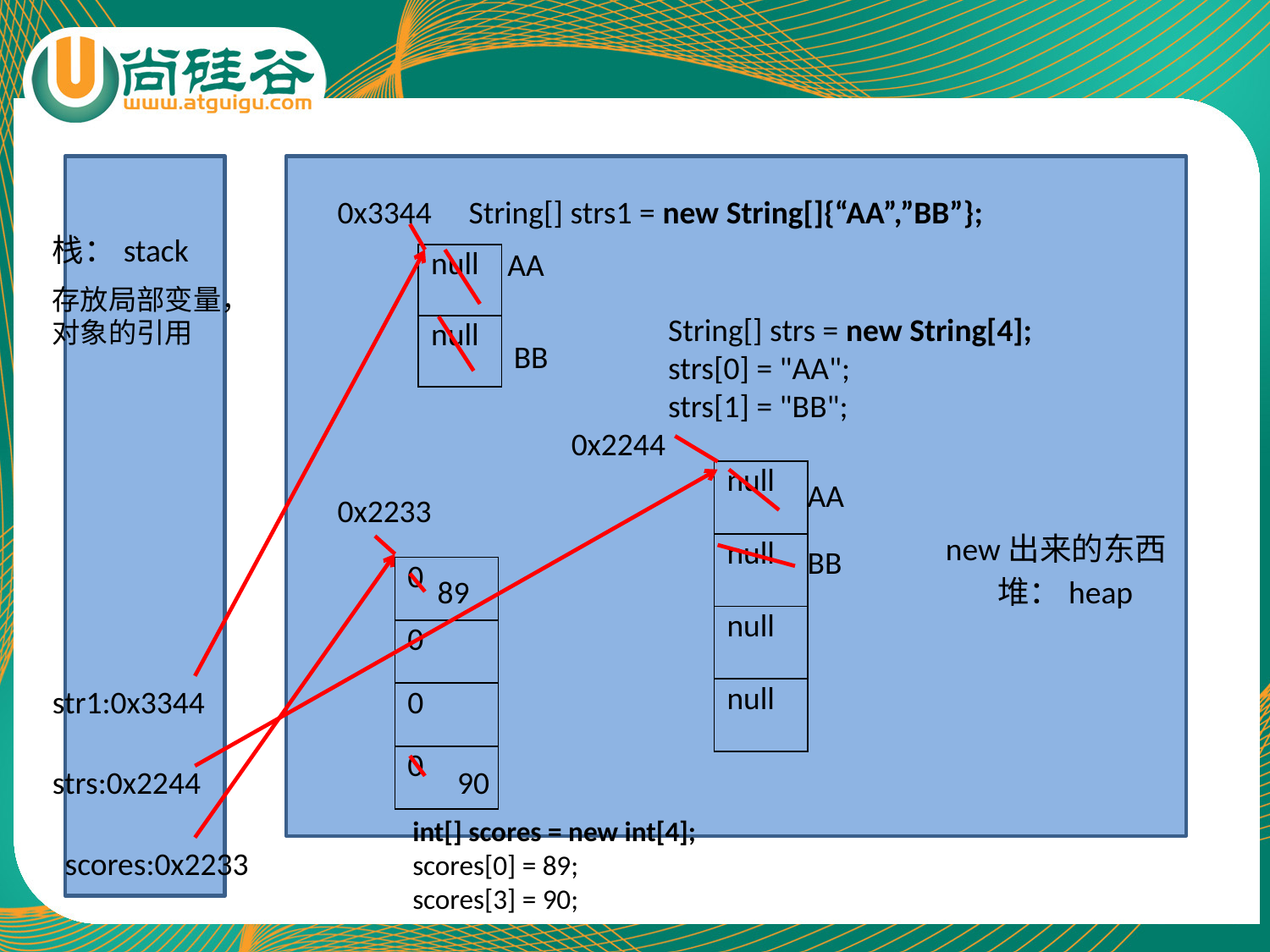

0x3344
String[] strs1 = new String[]{“AA”,”BB”};
栈：stack
AA
| null |
| --- |
| null |
存放局部变量，对象的引用
String[] strs = new String[4];
strs[0] = "AA";
strs[1] = "BB";
BB
0x2244
| null |
| --- |
| null |
| null |
| null |
AA
0x2233
new出来的东西
BB
| 0 |
| --- |
| 0 |
| 0 |
| 0 |
89
堆：heap
str1:0x3344
strs:0x2244
90
int[] scores = new int[4];
scores[0] = 89;
scores[3] = 90;
scores:0x2233